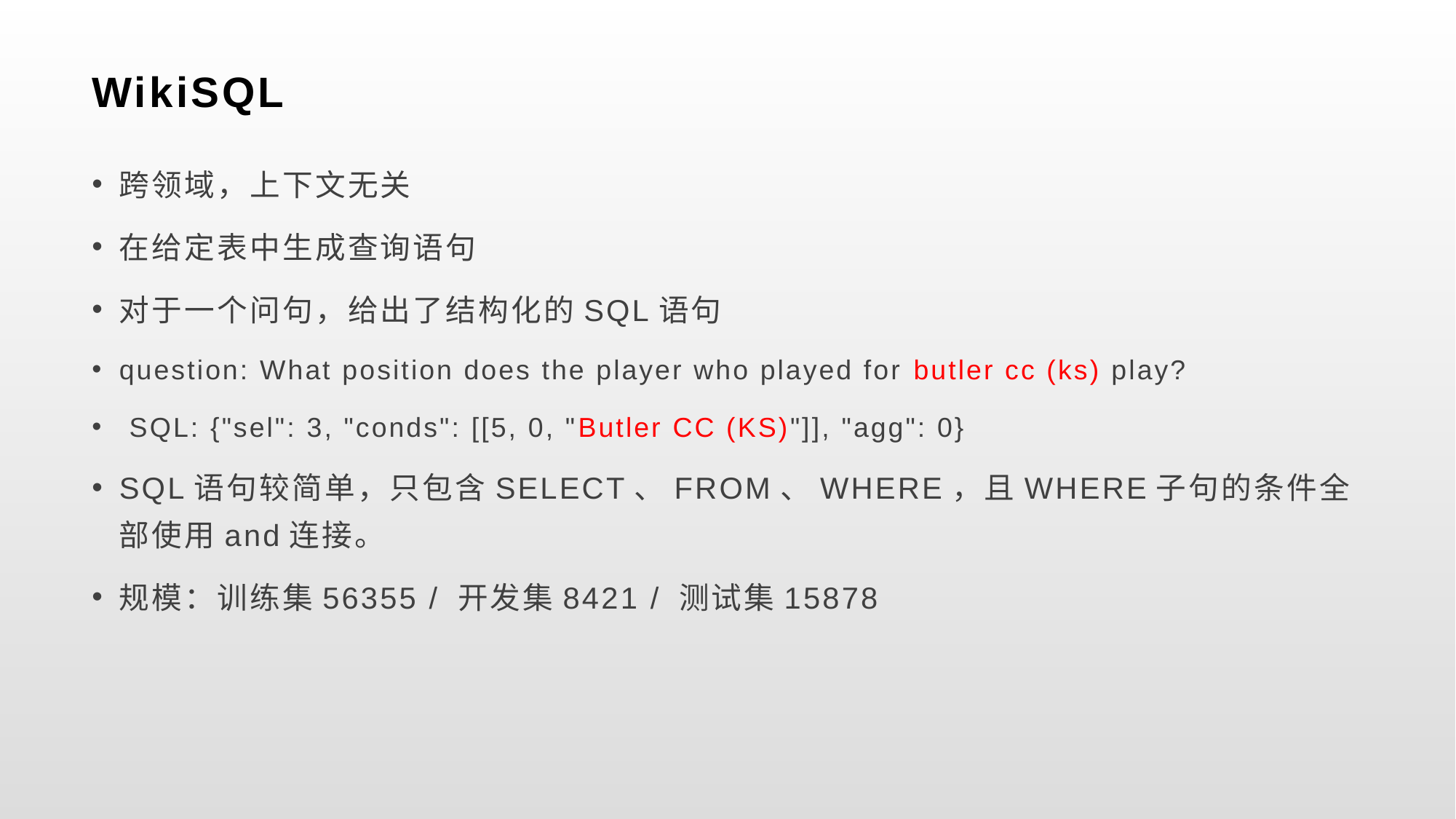

# WikiSQL
跨领域，上下文无关
在给定表中生成查询语句
对于一个问句，给出了结构化的SQL语句
question: What position does the player who played for butler cc (ks) play?
 SQL: {"sel": 3, "conds": [[5, 0, "Butler CC (KS)"]], "agg": 0}
SQL语句较简单，只包含SELECT、FROM、WHERE，且WHERE子句的条件全部使用and连接。
规模：训练集56355 / 开发集8421 / 测试集15878